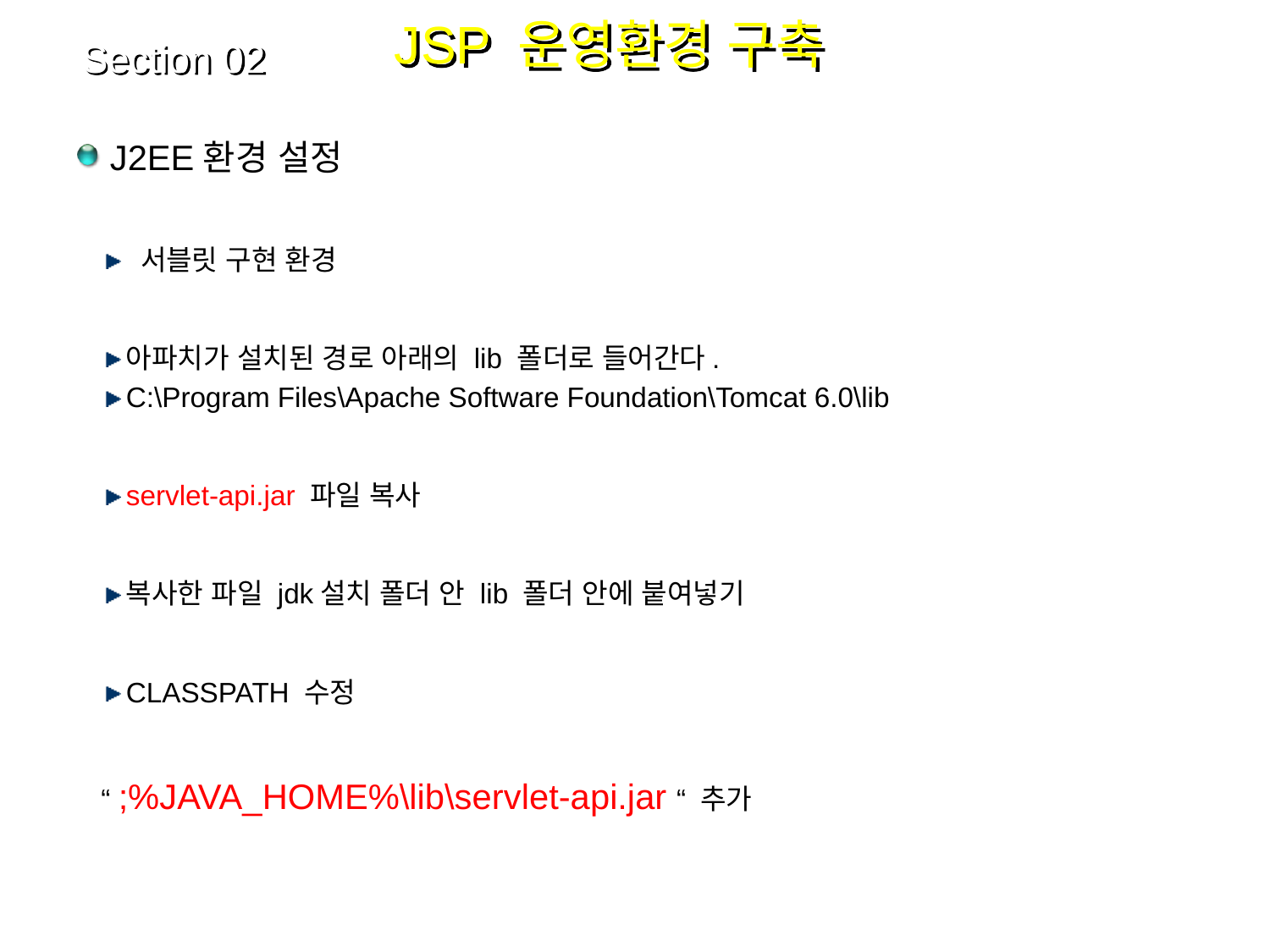

JSP 운영환경 구축
Section 02
 J2EE환경 설정

 서블릿 구현 환경

아파치가 설치된 경로 아래의 lib 폴더로 들어간다.
C:\Program Files\Apache Software Foundation\Tomcat 6.0\lib

servlet-api.jar 파일 복사

복사한 파일 jdk설치 폴더 안 lib 폴더 안에 붙여넣기

CLASSPATH 수정

“ ;%JAVA_HOME%\lib\servlet-api.jar “ 추가